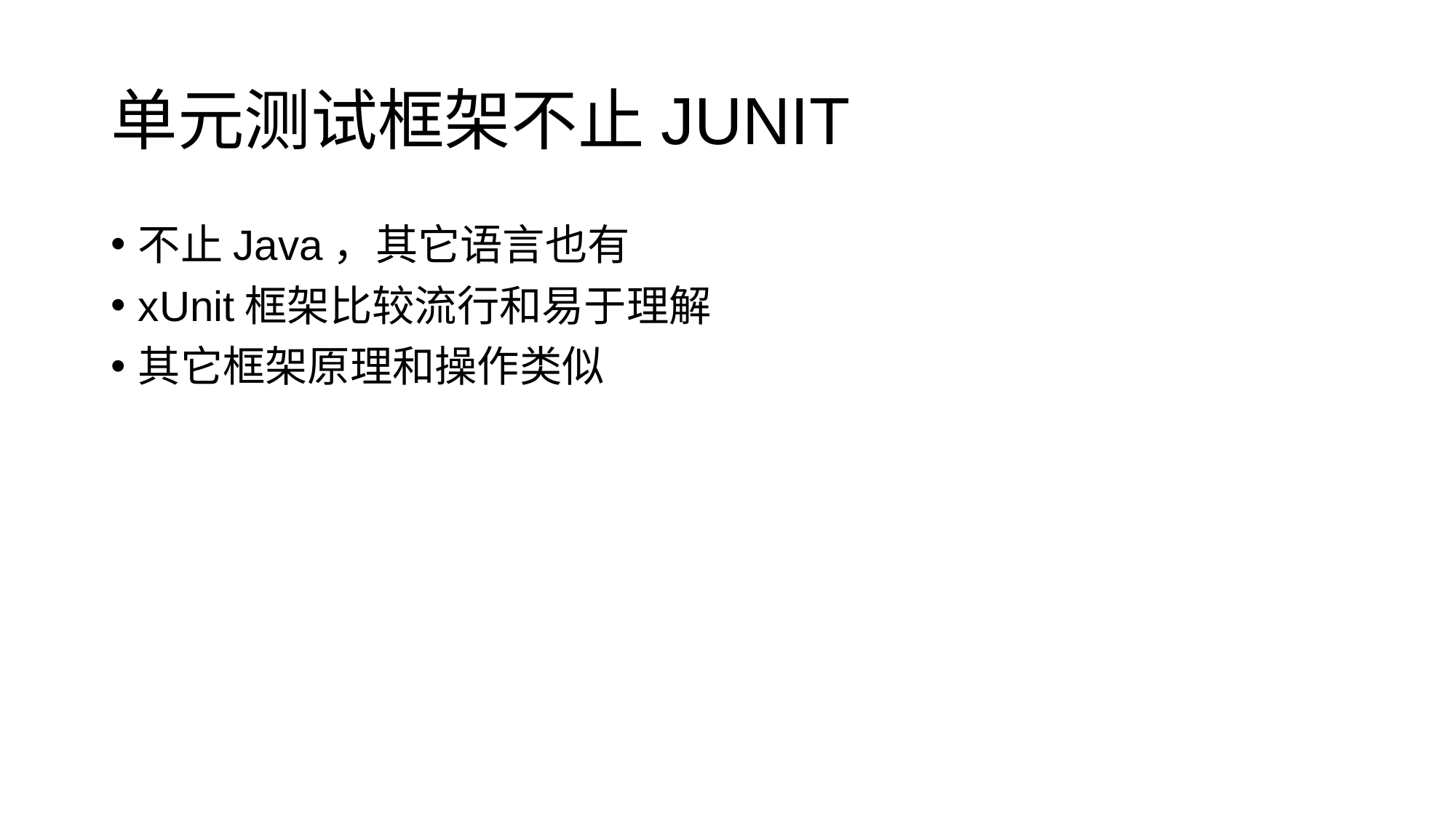

# 单元测试框架不止JUNIT
不止Java，其它语言也有
xUnit框架比较流行和易于理解
其它框架原理和操作类似